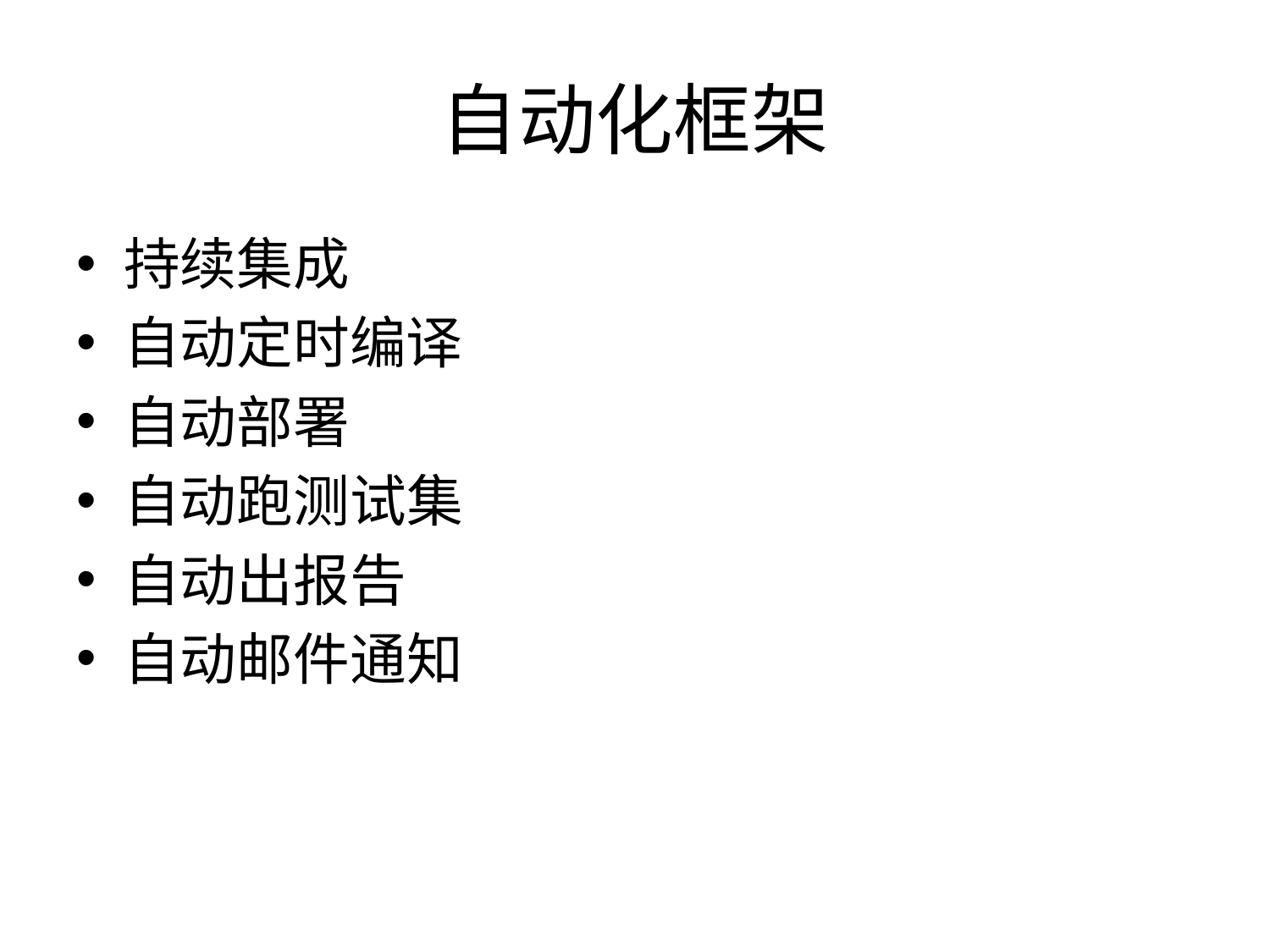

# 自动化框架
持续集成
自动定时编译
自动部署
自动跑测试集
自动出报告
自动邮件通知